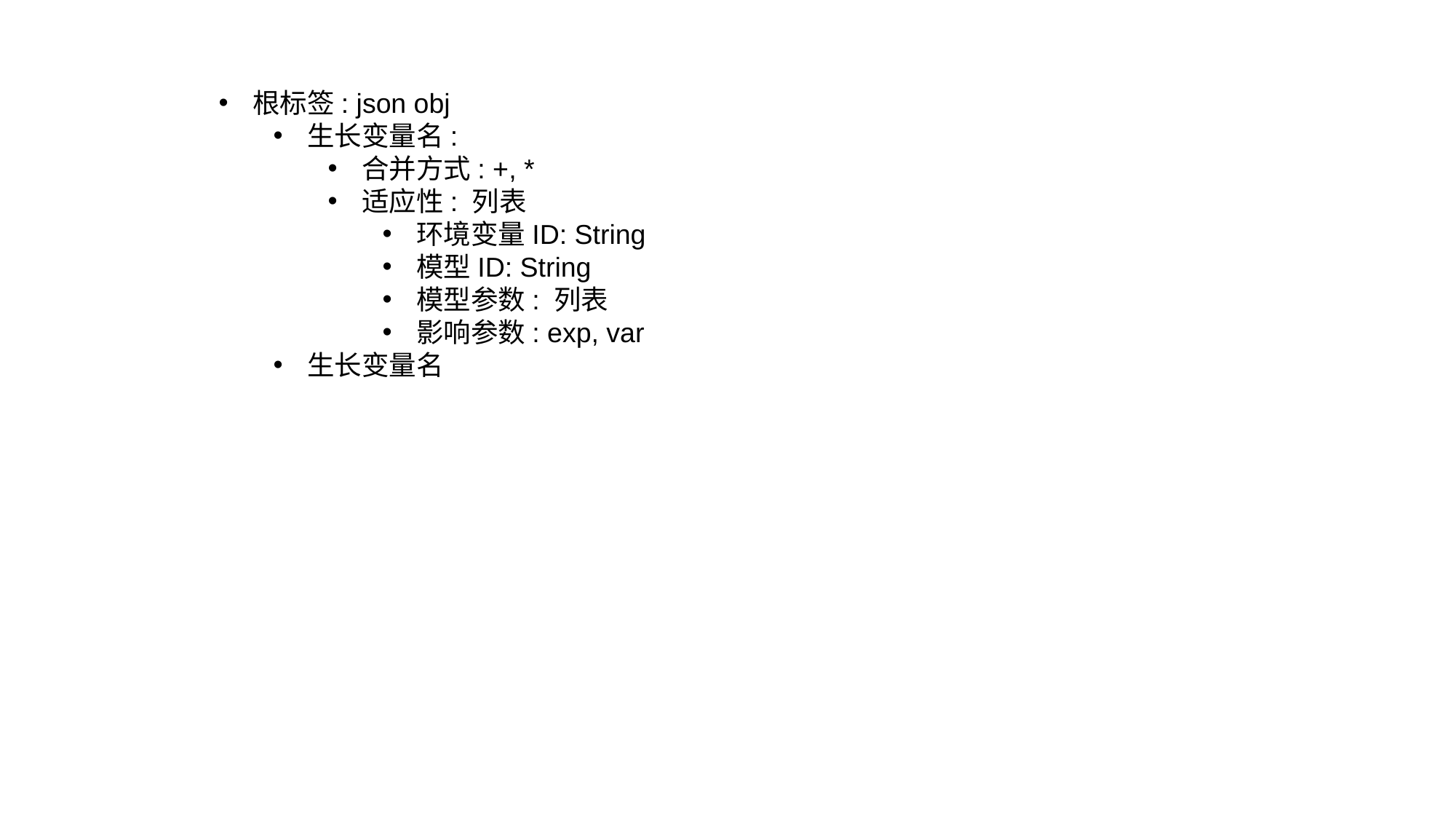

根标签: json obj
生长变量名:
合并方式: +, *
适应性: 列表
环境变量ID: String
模型ID: String
模型参数: 列表
影响参数: exp, var
生长变量名